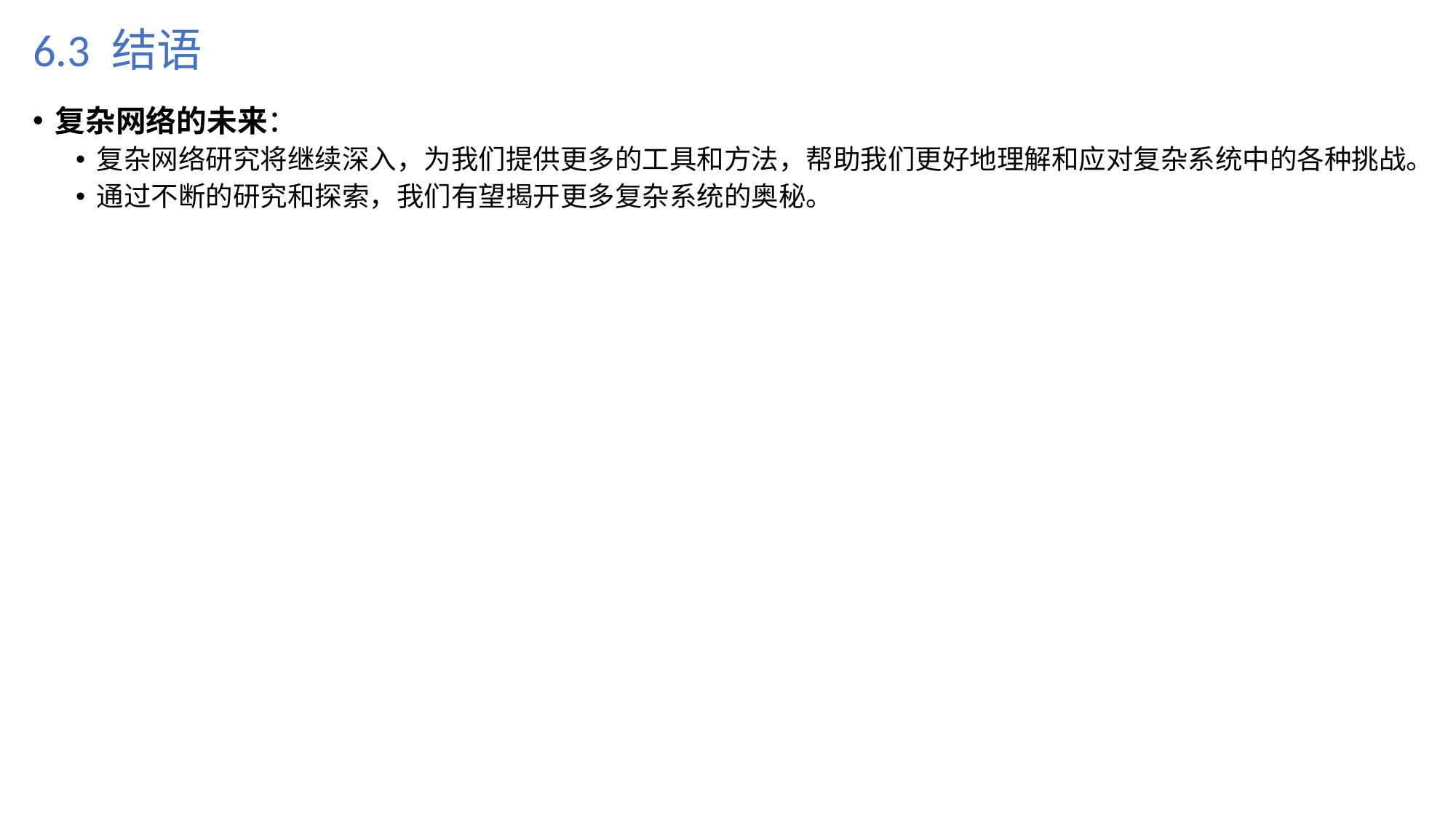

# 6.3 结语
复杂网络的未来：
复杂网络研究将继续深入，为我们提供更多的工具和方法，帮助我们更好地理解和应对复杂系统中的各种挑战。
通过不断的研究和探索，我们有望揭开更多复杂系统的奥秘。